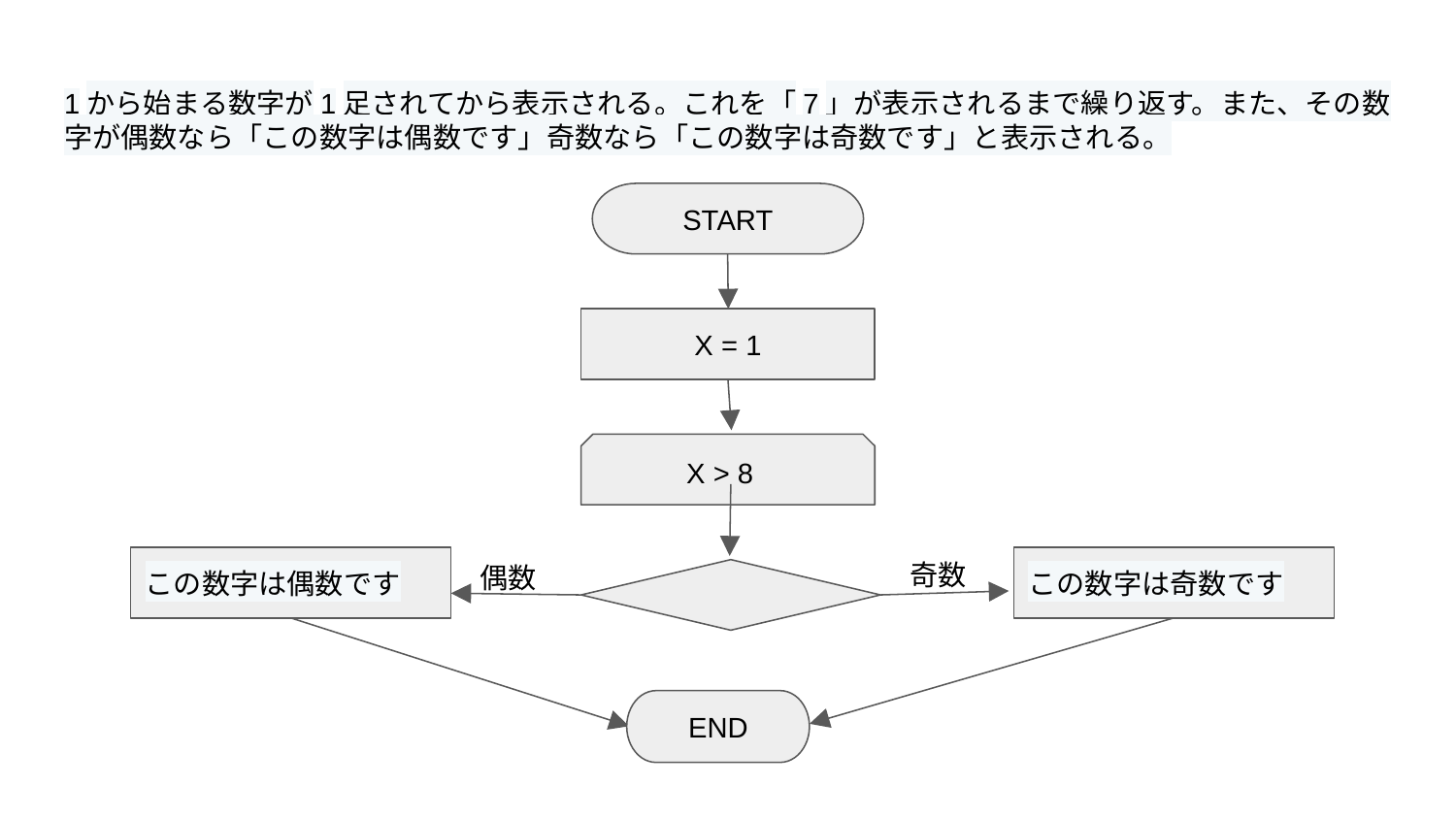

# 1から始まる数字が1足されてから表示される。これを「7」が表示されるまで繰り返す。また、その数字が偶数なら「この数字は偶数です」奇数なら「この数字は奇数です」と表示される。

                    START

X = 1
X > 8
　奇数
偶数
この数字は偶数です
この数字は奇数です

END